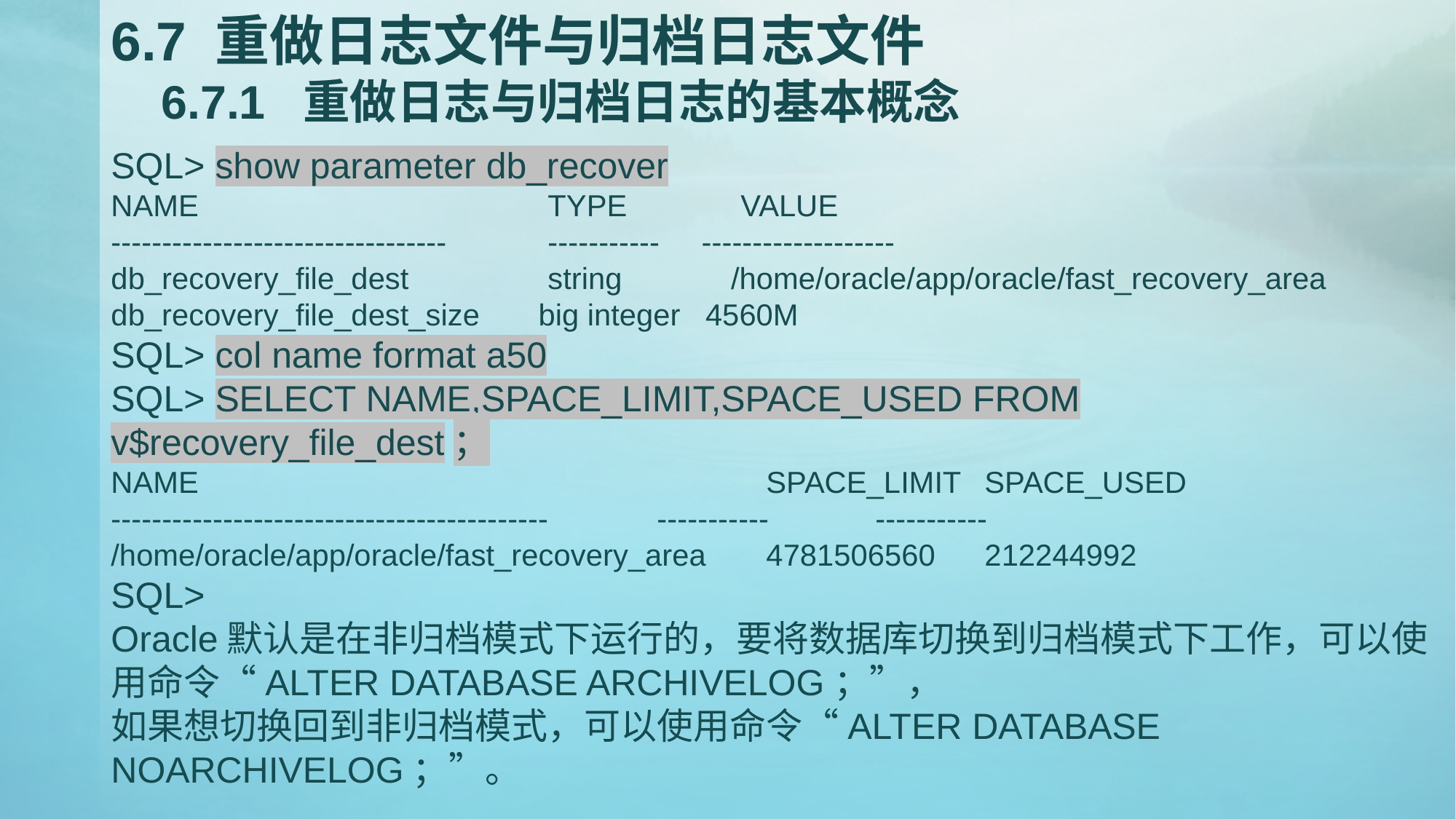

# 6.7 重做日志文件与归档日志文件 6.7.1  重做日志与归档日志的基本概念
SQL> show parameter db_recover
NAME				TYPE	          VALUE
---------------------------------	-----------     -------------------
db_recovery_file_dest		string             /home/oracle/app/oracle/fast_recovery_area
db_recovery_file_dest_size       big integer   4560M
SQL> col name format a50
SQL> SELECT NAME,SPACE_LIMIT,SPACE_USED FROM v$recovery_file_dest；
NAME						SPACE_LIMIT	SPACE_USED
-------------------------------------------	-----------	-----------
/home/oracle/app/oracle/fast_recovery_area	4781506560	212244992
SQL>
Oracle默认是在非归档模式下运行的，要将数据库切换到归档模式下工作，可以使用命令“ALTER DATABASE ARCHIVELOG；”，
如果想切换回到非归档模式，可以使用命令“ALTER DATABASE NOARCHIVELOG；”。